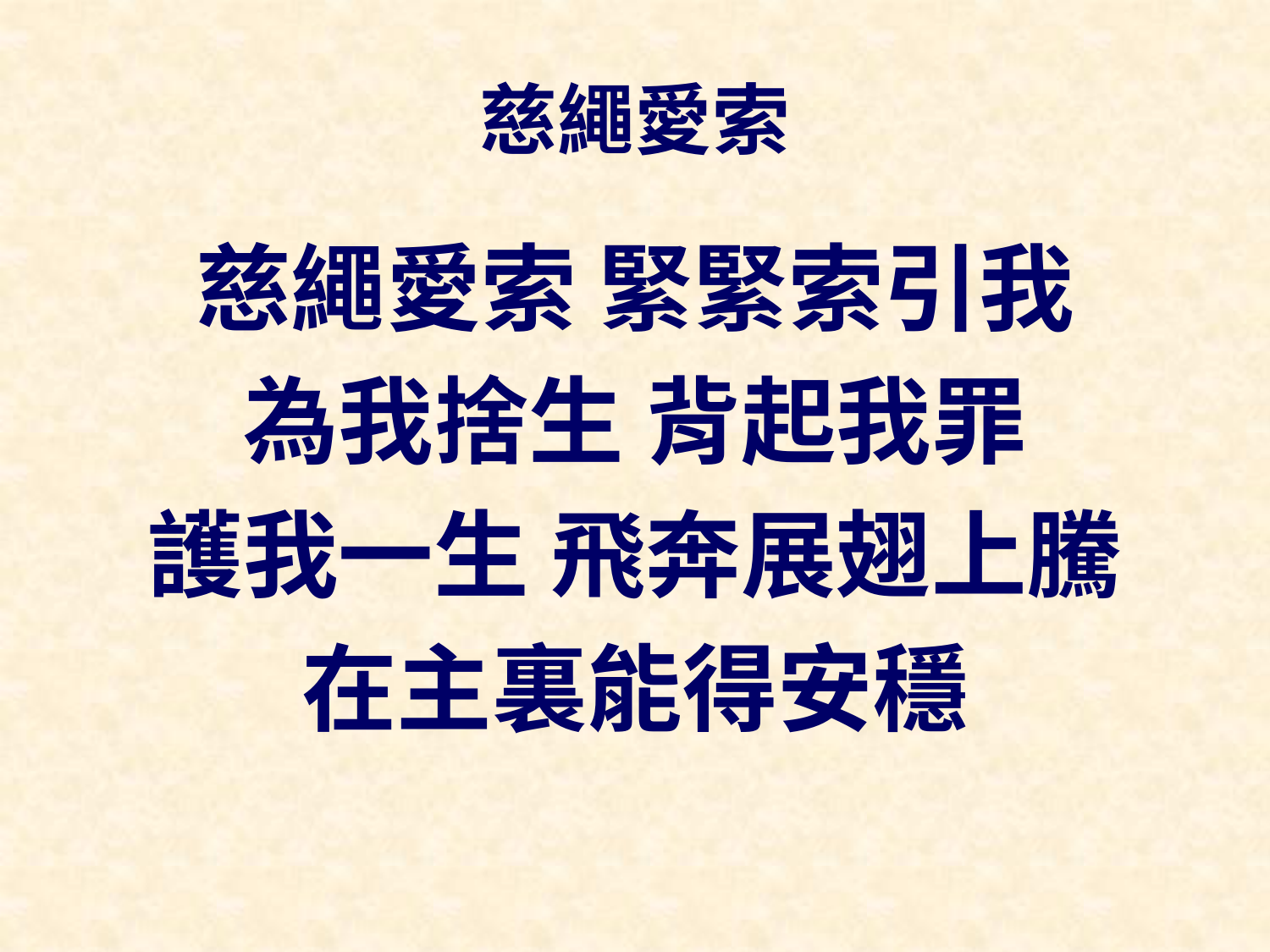

# 慈繩愛索
慈繩愛索 緊緊索引我
為我捨生 背起我罪
護我一生 飛奔展翅上騰
在主裏能得安穩